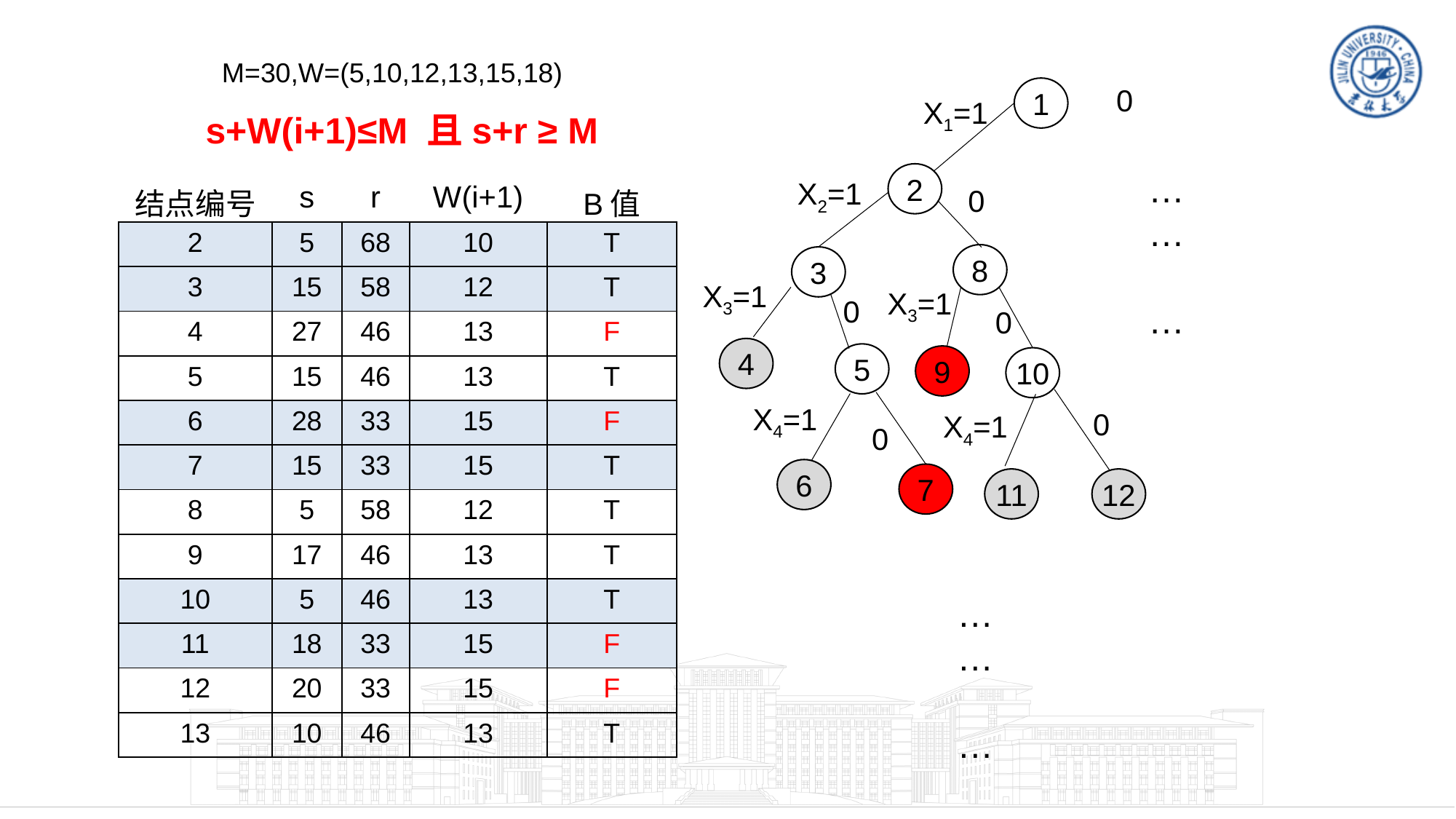

M=30,W=(5,10,12,13,15,18)
0
1
X1=1
s+W(i+1)≤M 且s+r ≥ M
…
…

…
2
X2=1
| 结点编号 | s | r | W(i+1) | B值 |
| --- | --- | --- | --- | --- |
| 2 | 5 | 68 | 10 | T |
| 3 | 15 | 58 | 12 | T |
| 4 | 27 | 46 | 13 | F |
| 5 | 15 | 46 | 13 | T |
| 6 | 28 | 33 | 15 | F |
| 7 | 15 | 33 | 15 | T |
| 8 | 5 | 58 | 12 | T |
| 9 | 17 | 46 | 13 | T |
| 10 | 5 | 46 | 13 | T |
| 11 | 18 | 33 | 15 | F |
| 12 | 20 | 33 | 15 | F |
| 13 | 10 | 46 | 13 | T |
0
8
3
X3=1
X3=1
0
0
4
5
9
10
X4=1
0
X4=1
0
6
7
11
12
…
…

…
55